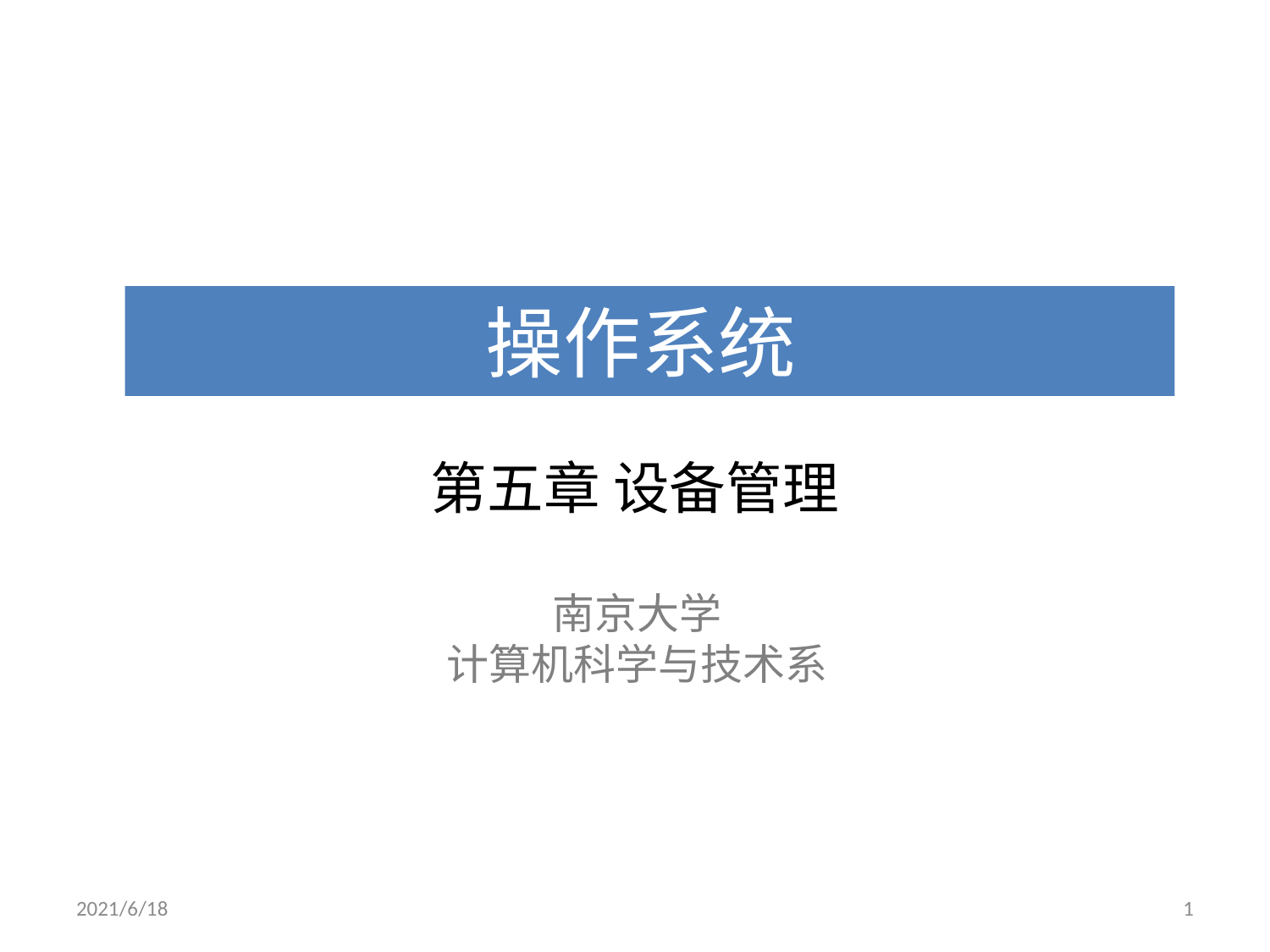

# 操作系统
第五章 设备管理
南京大学
计算机科学与技术系
2021/6/18
1